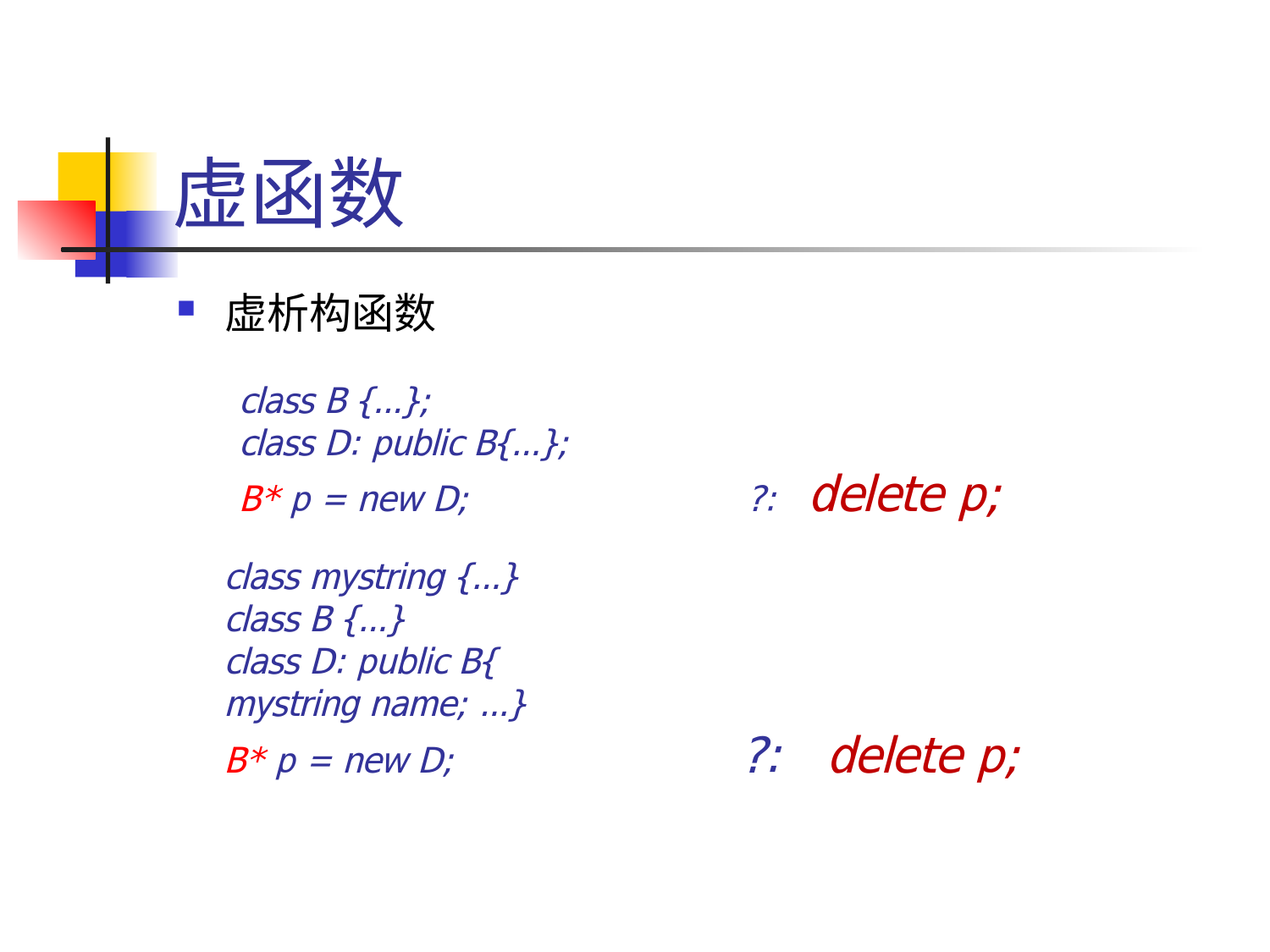

# 虚函数
虚析构函数
class B {…};
class D: public B{…};
B* p = new D;			?:   delete p;
class mystring {…}
class B {…}
class D: public B{
mystring name; …}
B* p = new D;			 ?:   delete p;